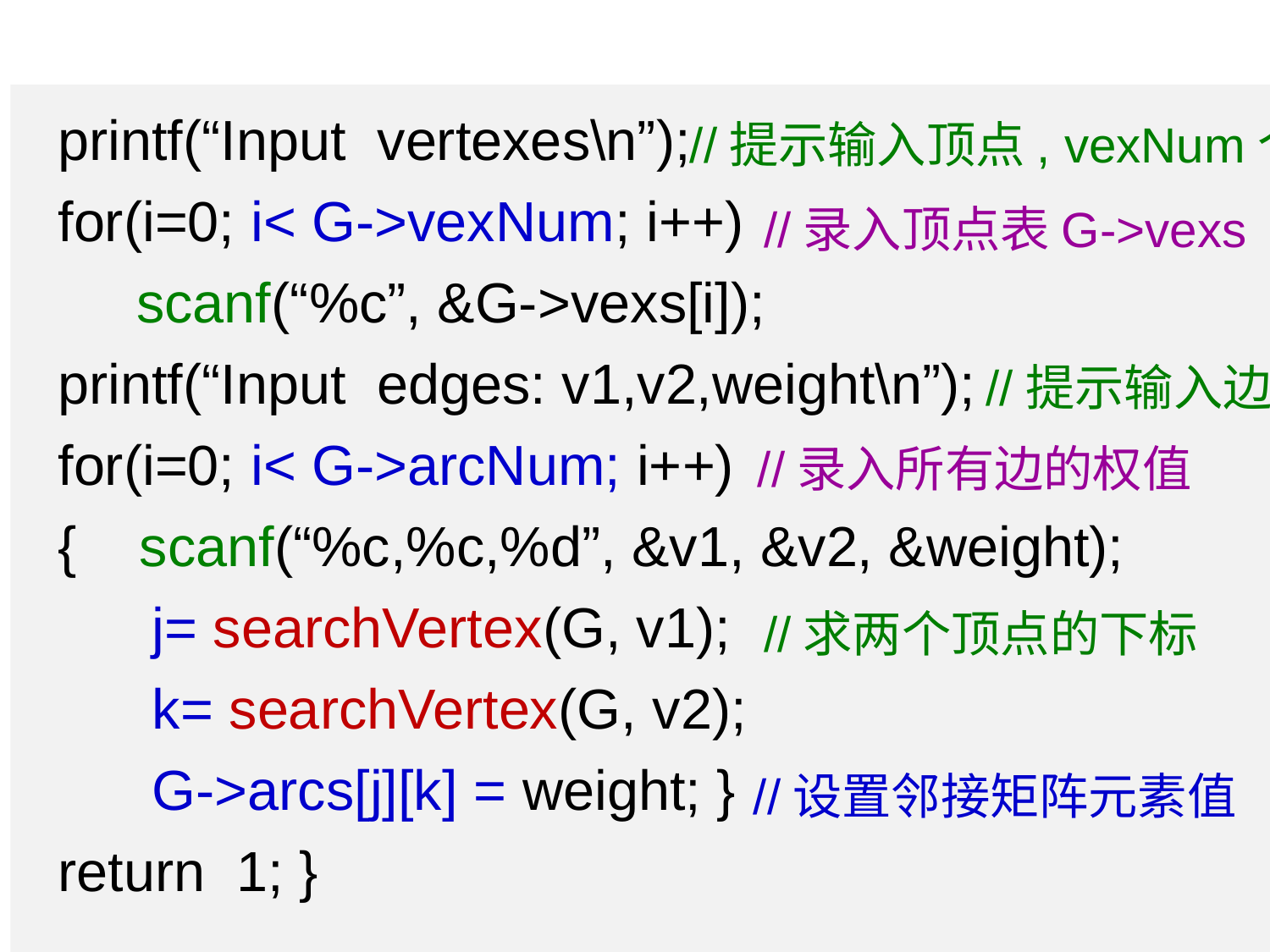

printf(“Input  vertexes\n”);
for(i=0; i< G->vexNum; i++)
     scanf(“%c”, &G->vexs[i]);
printf(“Input  edges: v1,v2,weight\n”);
for(i=0; i< G->arcNum; i++)
{    scanf(“%c,%c,%d”, &v1, &v2, &weight);
      j= searchVertex(G, v1);
      k= searchVertex(G, v2);
      G->arcs[j][k] = weight; }
return  1; }

//提示输入顶点, vexNum个
//录入顶点表G->vexs
//提示输入边
//录入所有边的权值
//求两个顶点的下标
//设置邻接矩阵元素值